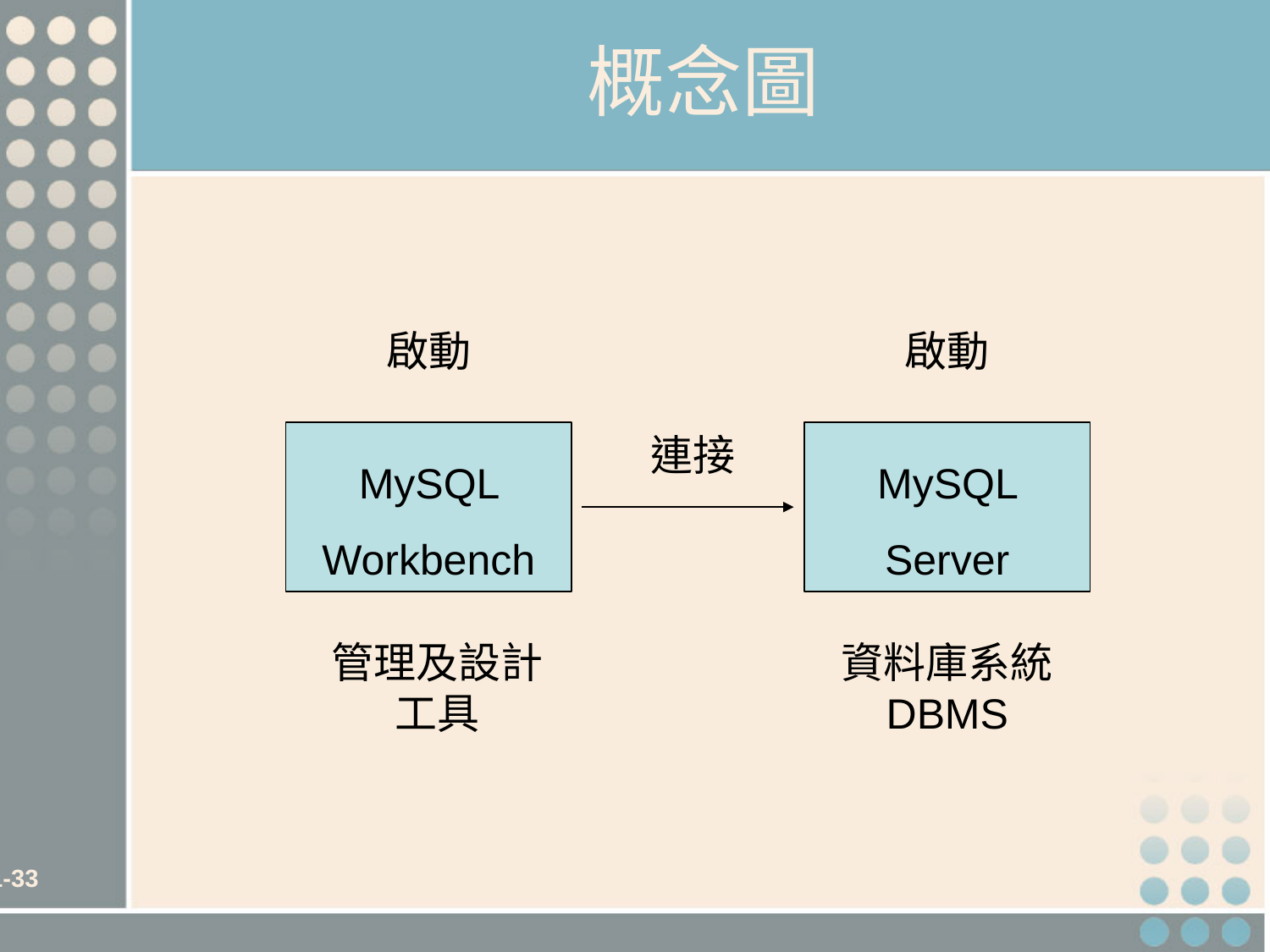

# 概念圖

啟動
啟動
MySQL Workbench
連接
MySQL Server
管理及設計
工具
資料庫系統
DBMS